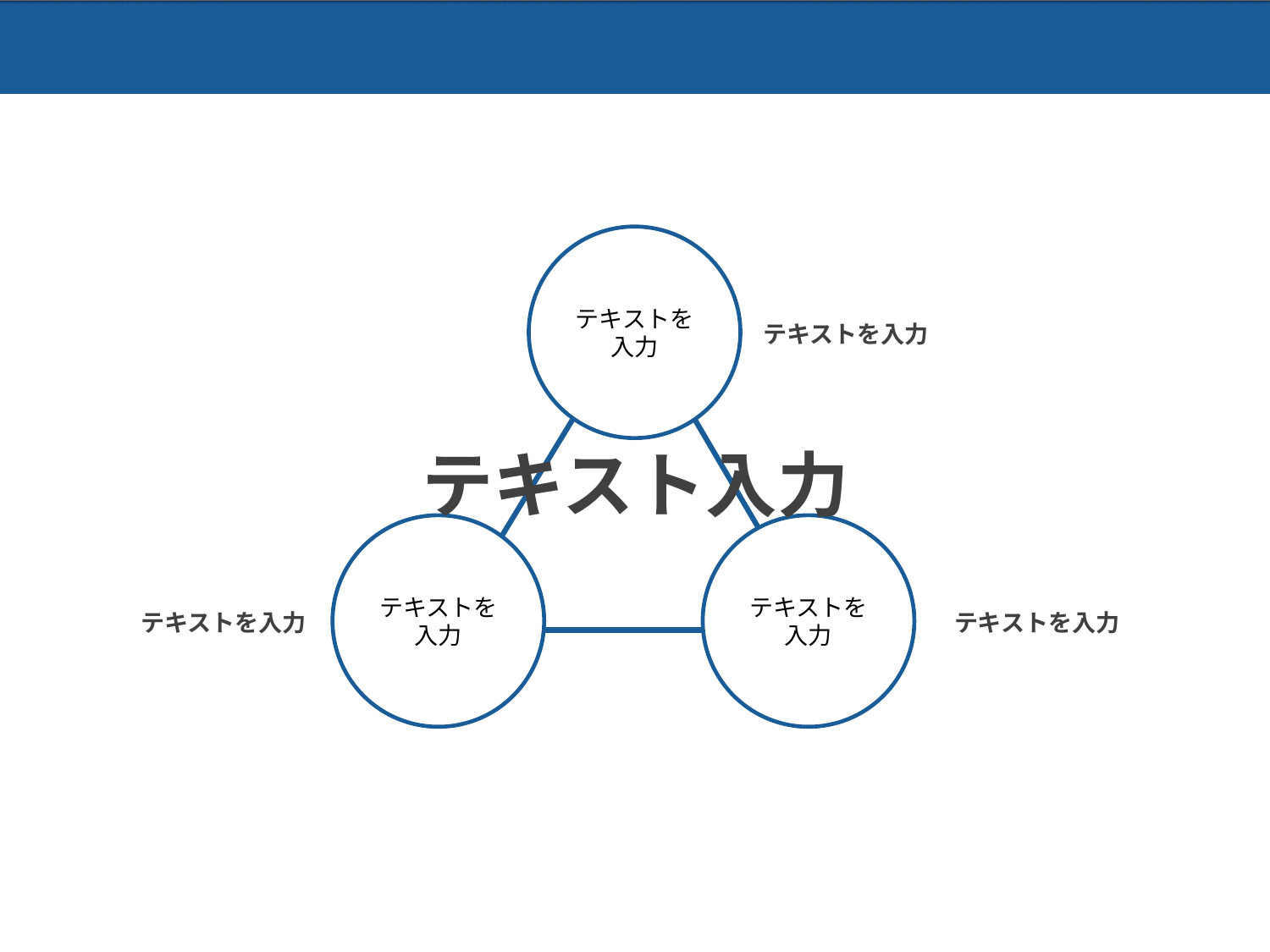

02 The Key 3 Elements
30
テキストを
入力
テキストを入力
テキスト入力
テキストを
入力
テキストを
入力
テキストを入力
テキストを入力
XX University　Name